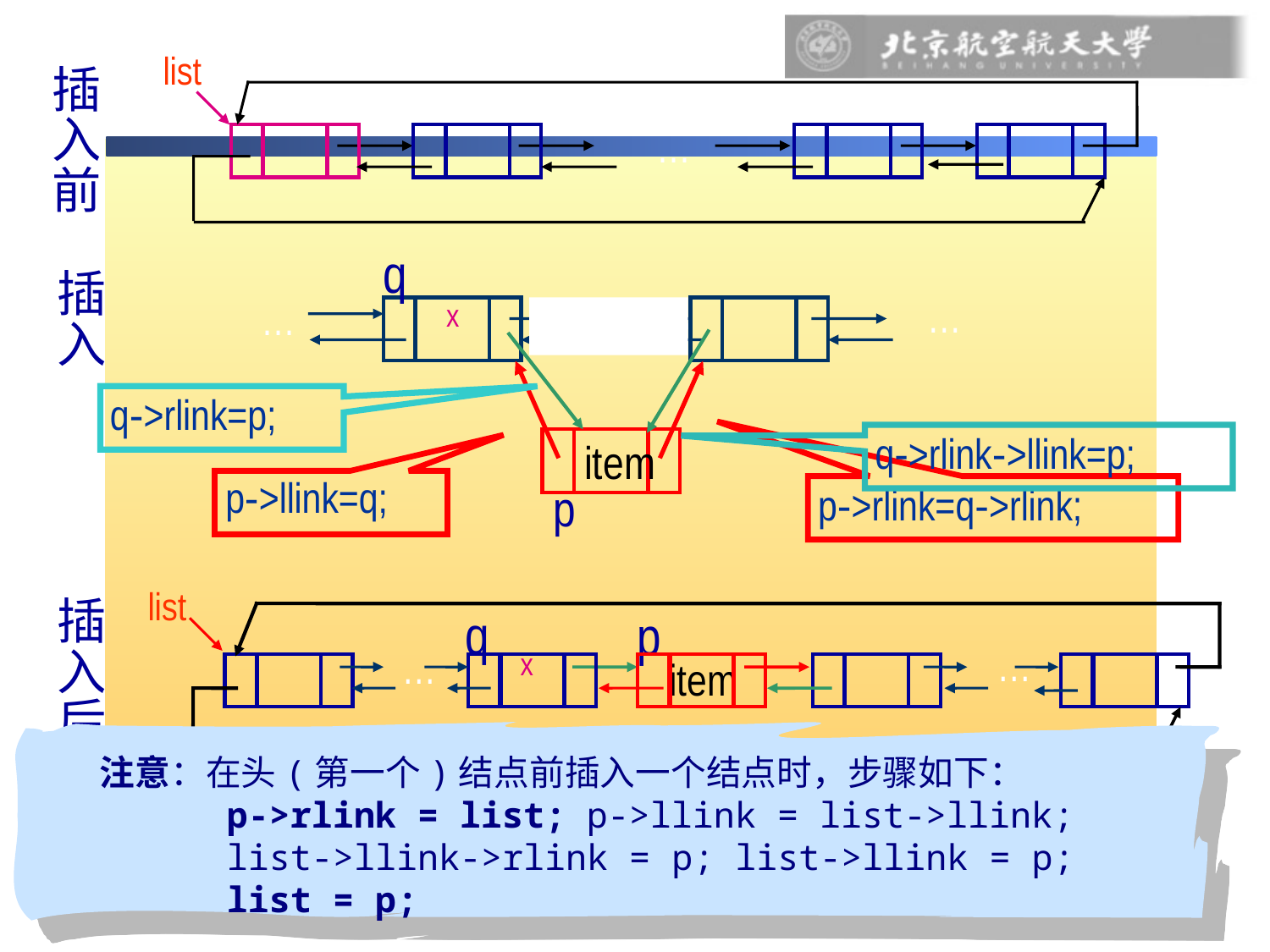

list

…

插
入
前
q
插
入
…
…
x

q->rlink=p;

q->rlink->llink=p;

item

p
p->llink=q;

p->rlink=q->rlink;

list
插
入后
q
p

…
…
x
item

注意：在头(第一个)结点前插入一个结点时，步骤如下：
p->rlink = list; p->llink = list->llink;
list->llink->rlink = p; list->llink = p;
list = p;